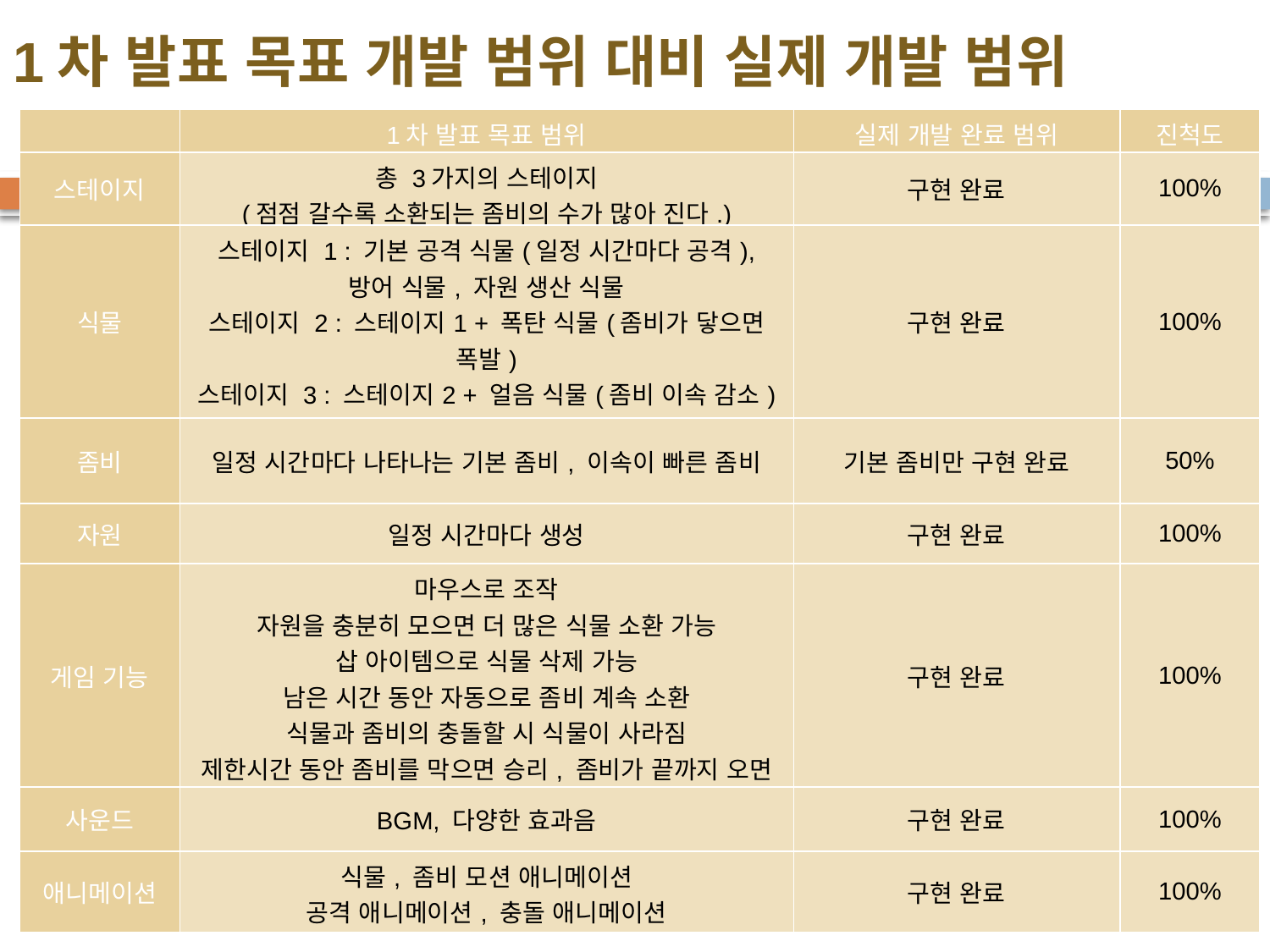

1차 발표 목표 개발 범위 대비 실제 개발 범위
|  | 1차 발표 목표 범위 | 실제 개발 완료 범위 | 진척도 |
| --- | --- | --- | --- |
| 스테이지 | 총 3가지의 스테이지 (점점 갈수록 소환되는 좀비의 수가 많아 진다.) | 구현 완료 | 100% |
| 식물 | 스테이지 1 : 기본 공격 식물(일정 시간마다 공격), 방어 식물, 자원 생산 식물 스테이지 2 : 스테이지1 + 폭탄 식물(좀비가 닿으면 폭발) 스테이지 3 : 스테이지2 + 얼음 식물(좀비 이속 감소) | 구현 완료 | 100% |
| 좀비 | 일정 시간마다 나타나는 기본 좀비, 이속이 빠른 좀비 | 기본 좀비만 구현 완료 | 50% |
| 자원 | 일정 시간마다 생성 | 구현 완료 | 100% |
| 게임 기능 | 마우스로 조작 자원을 충분히 모으면 더 많은 식물 소환 가능 삽 아이템으로 식물 삭제 가능 남은 시간 동안 자동으로 좀비 계속 소환 식물과 좀비의 충돌할 시 식물이 사라짐 제한시간 동안 좀비를 막으면 승리, 좀비가 끝까지 오면 패배 | 구현 완료 | 100% |
| 사운드 | BGM, 다양한 효과음 | 구현 완료 | 100% |
| 애니메이션 | 식물, 좀비 모션 애니메이션 공격 애니메이션, 충돌 애니메이션 | 구현 완료 | 100% |